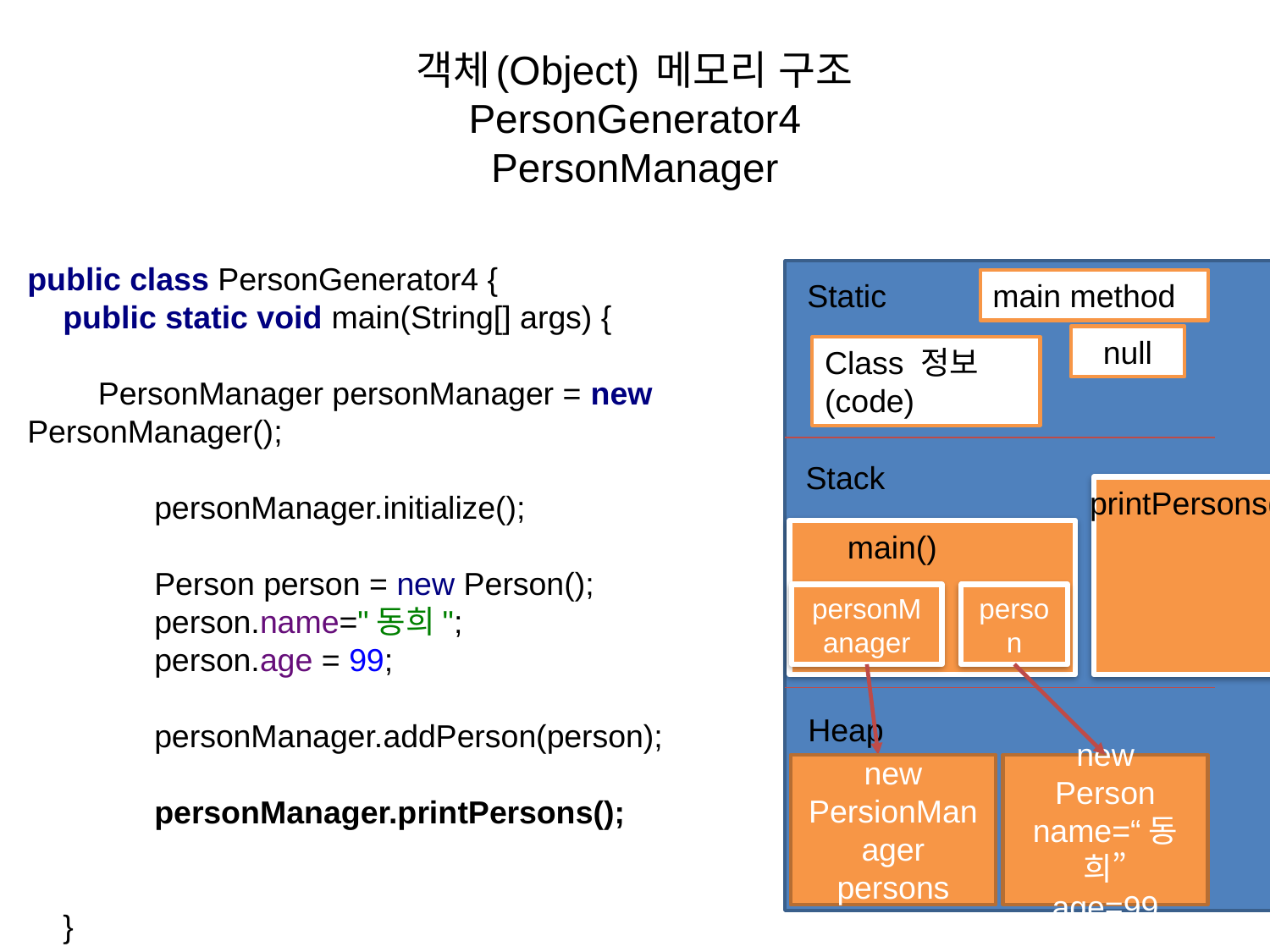

# 객체(Object) 메모리 구조 PersonGenerator4 PersonManager
public class PersonGenerator4 {
    public static void main(String[] args) {
        PersonManager personManager = new PersonManager();

	personManager.initialize();

Person person = new Person();
person.name="동희";
person.age = 99;

personManager.addPerson(person);

personManager.printPersons();
    }
}

Static
main method
null
Class 정보(code)
Stack
printPersons()

main()
personManager
person
Heap
new
PersionManager
persons
new
Person
name=“동희”
age=99